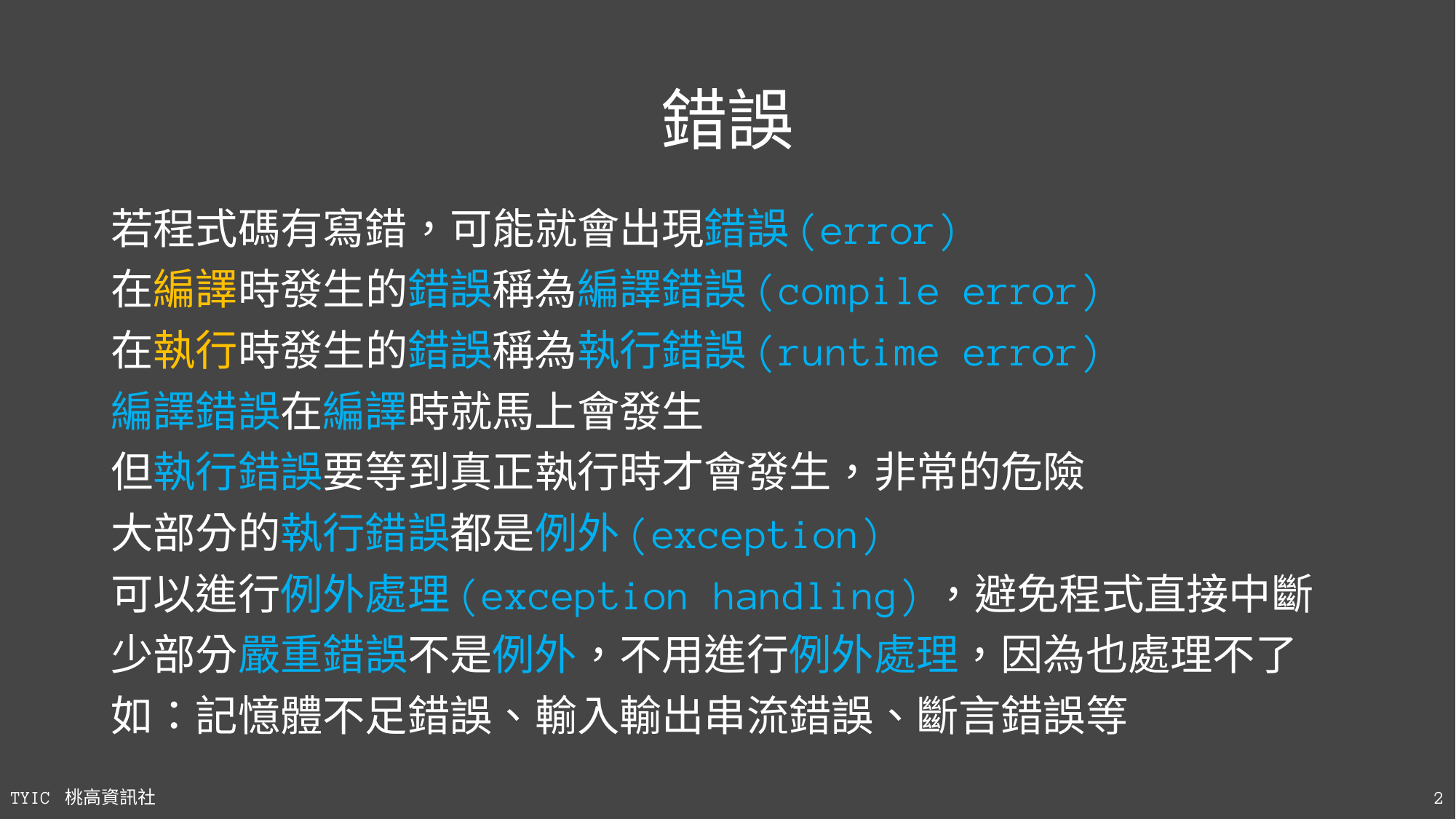

# 錯誤
若程式碼有寫錯，可能就會出現錯誤(error)
在編譯時發生的錯誤稱為編譯錯誤(compile error)
在執行時發生的錯誤稱為執行錯誤(runtime error)
編譯錯誤在編譯時就馬上會發生
但執行錯誤要等到真正執行時才會發生，非常的危險
大部分的執行錯誤都是例外(exception)
可以進行例外處理(exception handling)，避免程式直接中斷
少部分嚴重錯誤不是例外，不用進行例外處理，因為也處理不了
如：記憶體不足錯誤、輸入輸出串流錯誤、斷言錯誤等